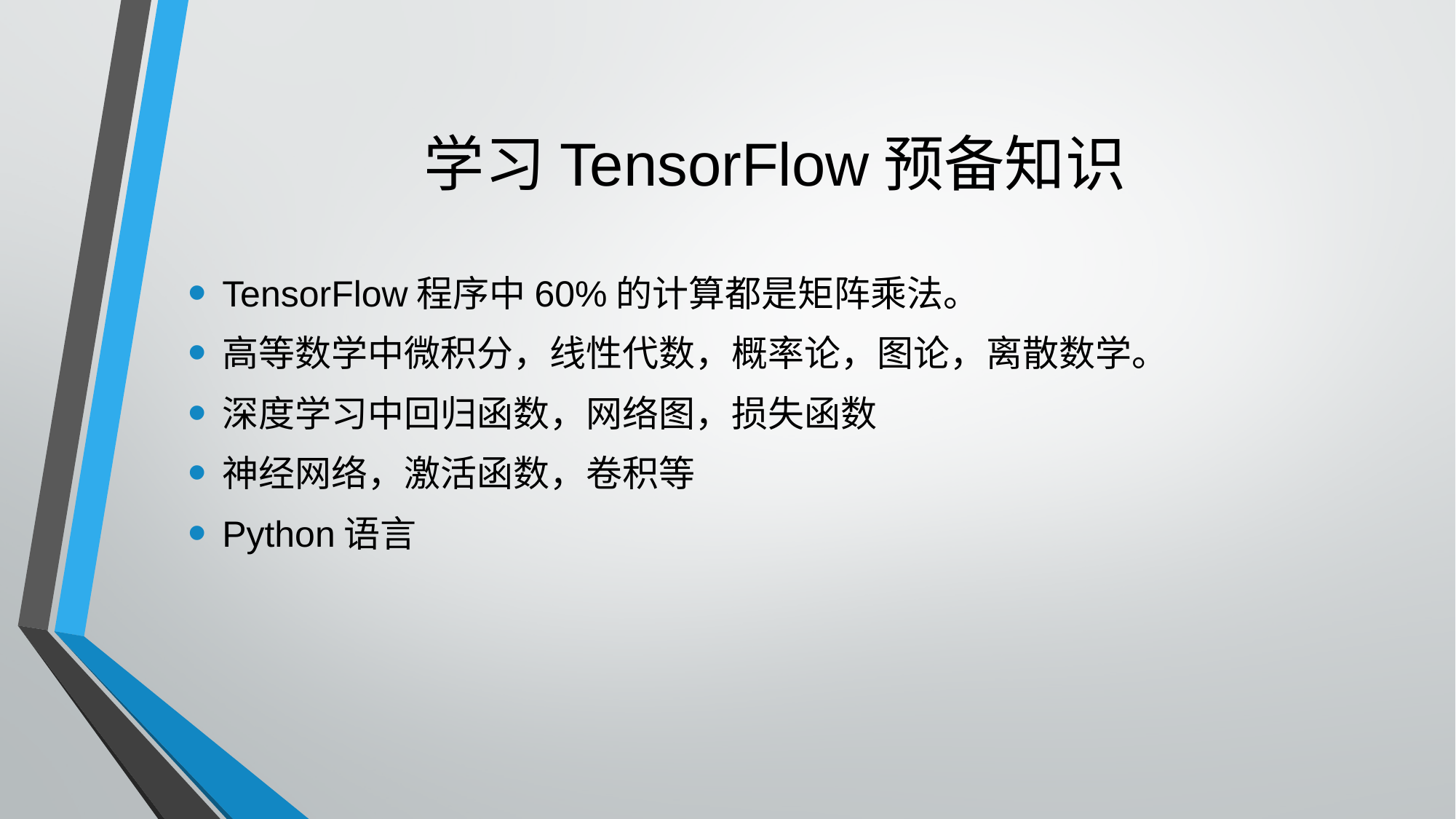

# 学习TensorFlow预备知识
TensorFlow程序中60%的计算都是矩阵乘法。
高等数学中微积分，线性代数，概率论，图论，离散数学。
深度学习中回归函数，网络图，损失函数
神经网络，激活函数，卷积等
Python语言